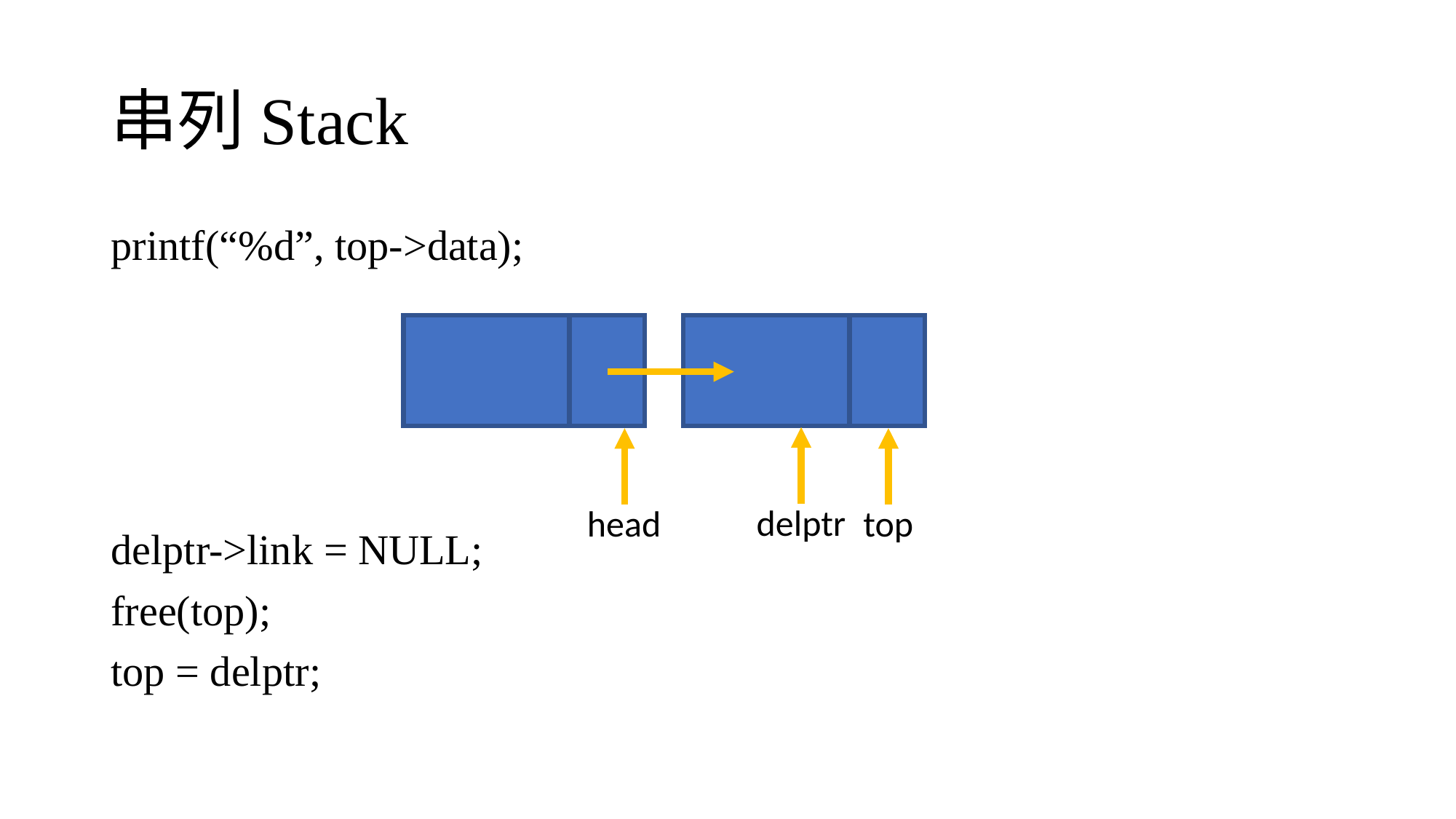

# 串列Stack
printf(“%d”, top->data);

delptr->link = NULL;
free(top);
top = delptr;

delptr
head
top